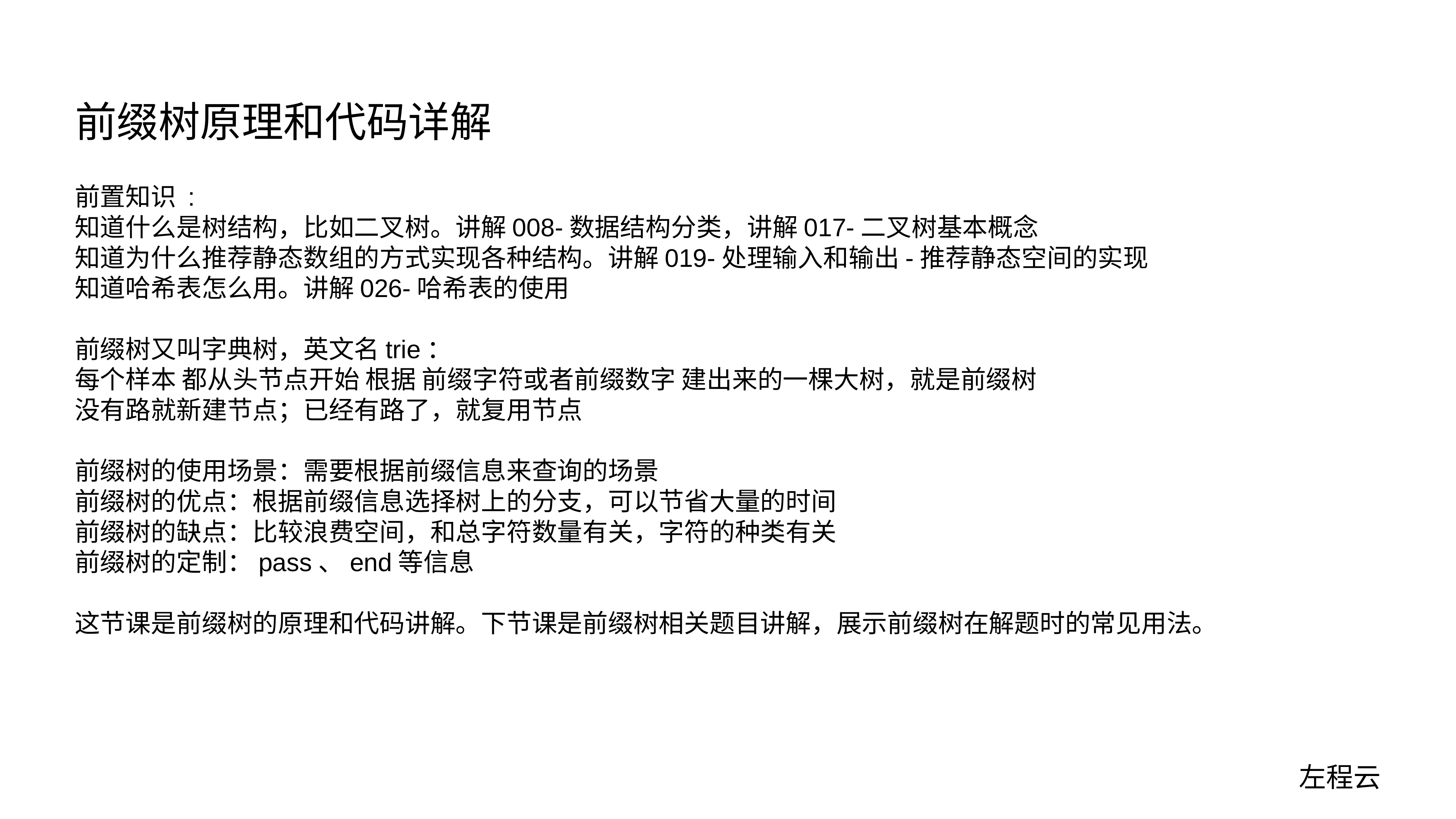

# 前缀树原理和代码详解
前置知识 :
知道什么是树结构，比如二叉树。讲解008-数据结构分类，讲解017-二叉树基本概念
知道为什么推荐静态数组的方式实现各种结构。讲解019-处理输入和输出-推荐静态空间的实现
知道哈希表怎么用。讲解026-哈希表的使用

前缀树又叫字典树，英文名trie：
每个样本 都从头节点开始 根据 前缀字符或者前缀数字 建出来的一棵大树，就是前缀树
没有路就新建节点；已经有路了，就复用节点

前缀树的使用场景：需要根据前缀信息来查询的场景
前缀树的优点：根据前缀信息选择树上的分支，可以节省大量的时间
前缀树的缺点：比较浪费空间，和总字符数量有关，字符的种类有关
前缀树的定制：pass、end等信息

这节课是前缀树的原理和代码讲解。下节课是前缀树相关题目讲解，展示前缀树在解题时的常见用法。
左程云